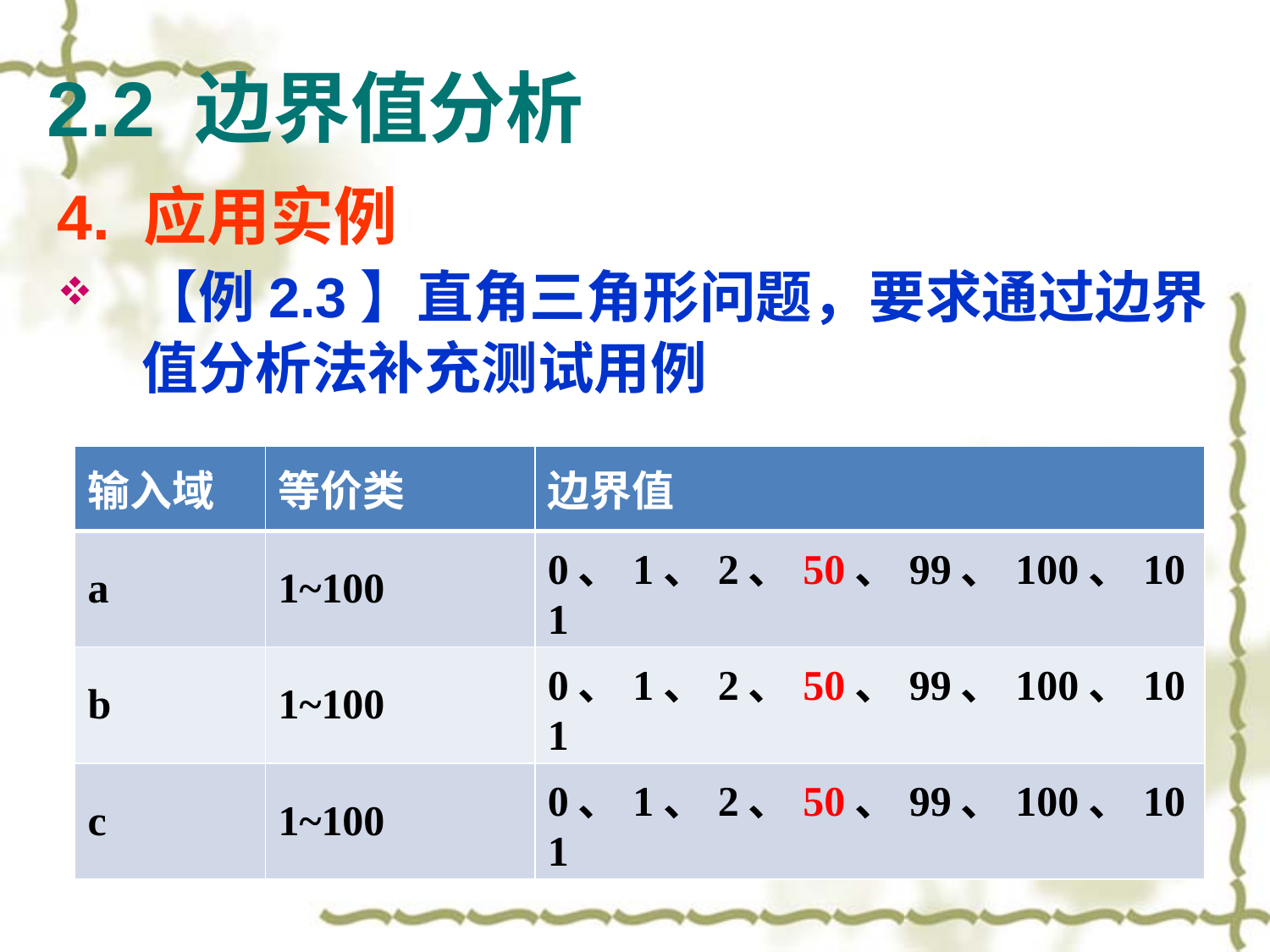

# 2.2 边界值分析
4. 应用实例
【例2.3】直角三角形问题，要求通过边界值分析法补充测试用例

| 输入域 | 等价类 | 边界值 |
| --- | --- | --- |
| a | 1~100 | 0、1、2、50、99、100、101 |
| b | 1~100 | 0、1、2、50、99、100、101 |
| c | 1~100 | 0、1、2、50、99、100、101 |